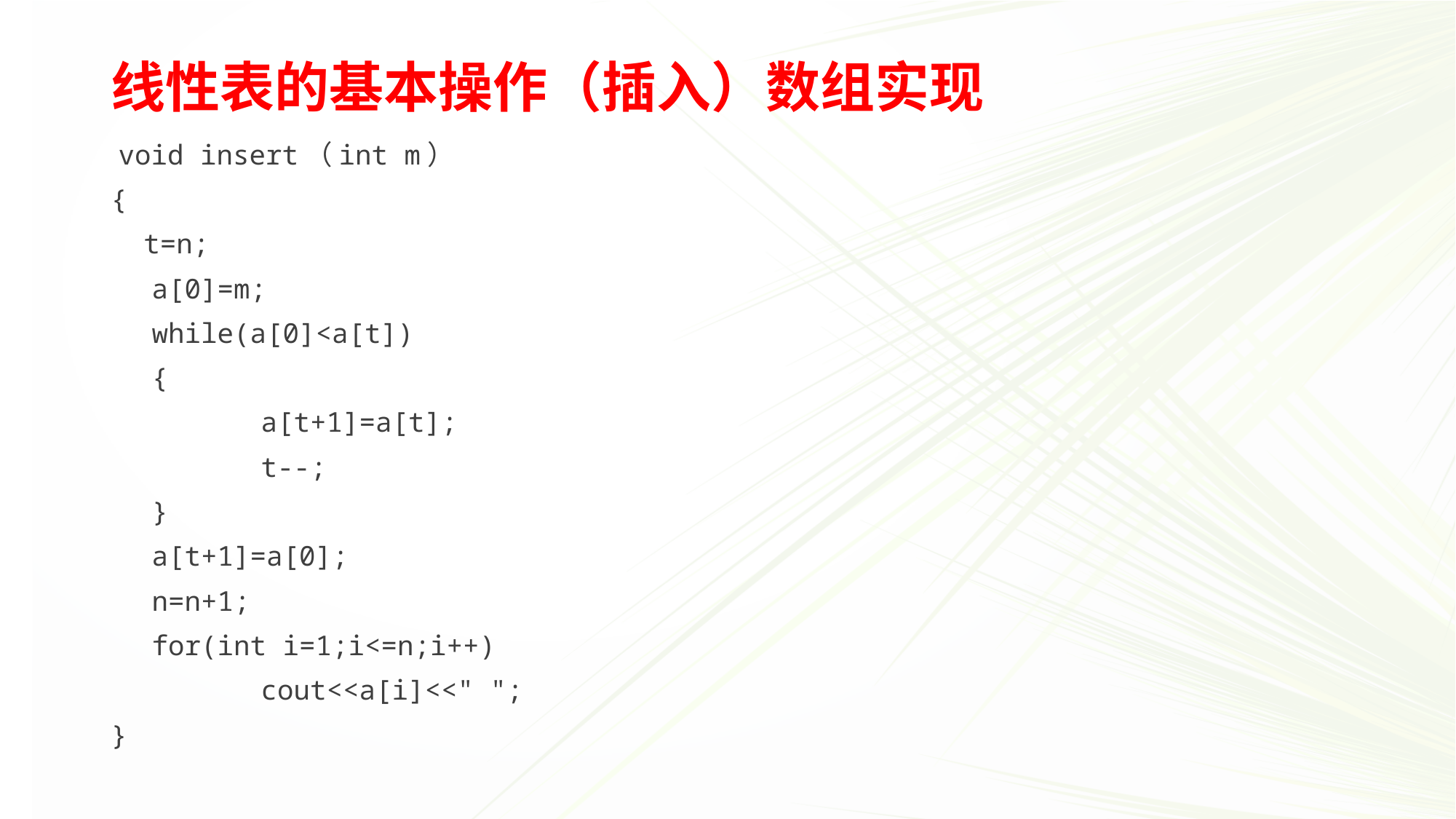

# 线性表的基本操作（插入）数组实现
 void insert（int m）
{
  t=n;
	a[0]=m;
	while(a[0]<a[t])
	{
		a[t+1]=a[t];
		t--;
	}
	a[t+1]=a[0];
	n=n+1;
	for(int i=1;i<=n;i++)
		cout<<a[i]<<" ";
}